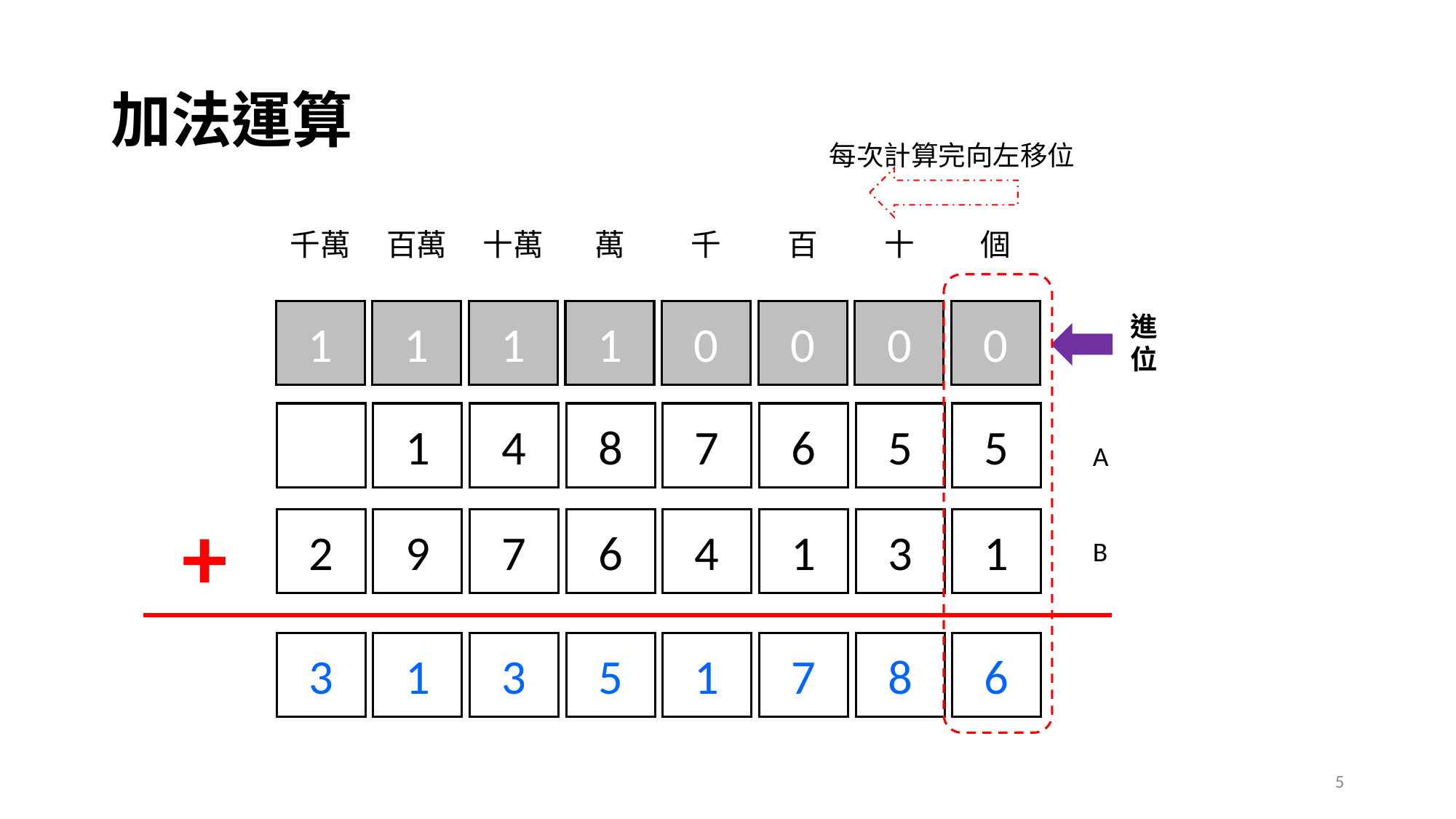

# 加法運算
每次計算完向左移位

個
千萬
百萬
十萬
萬
千
百
十

0
1
1
1
1
0
0
0
進
位

5

1
4
8
7
6
5
A
+
1
2
9
7
6
4
1
3
B
6
3
1
3
5
1
7
8
5